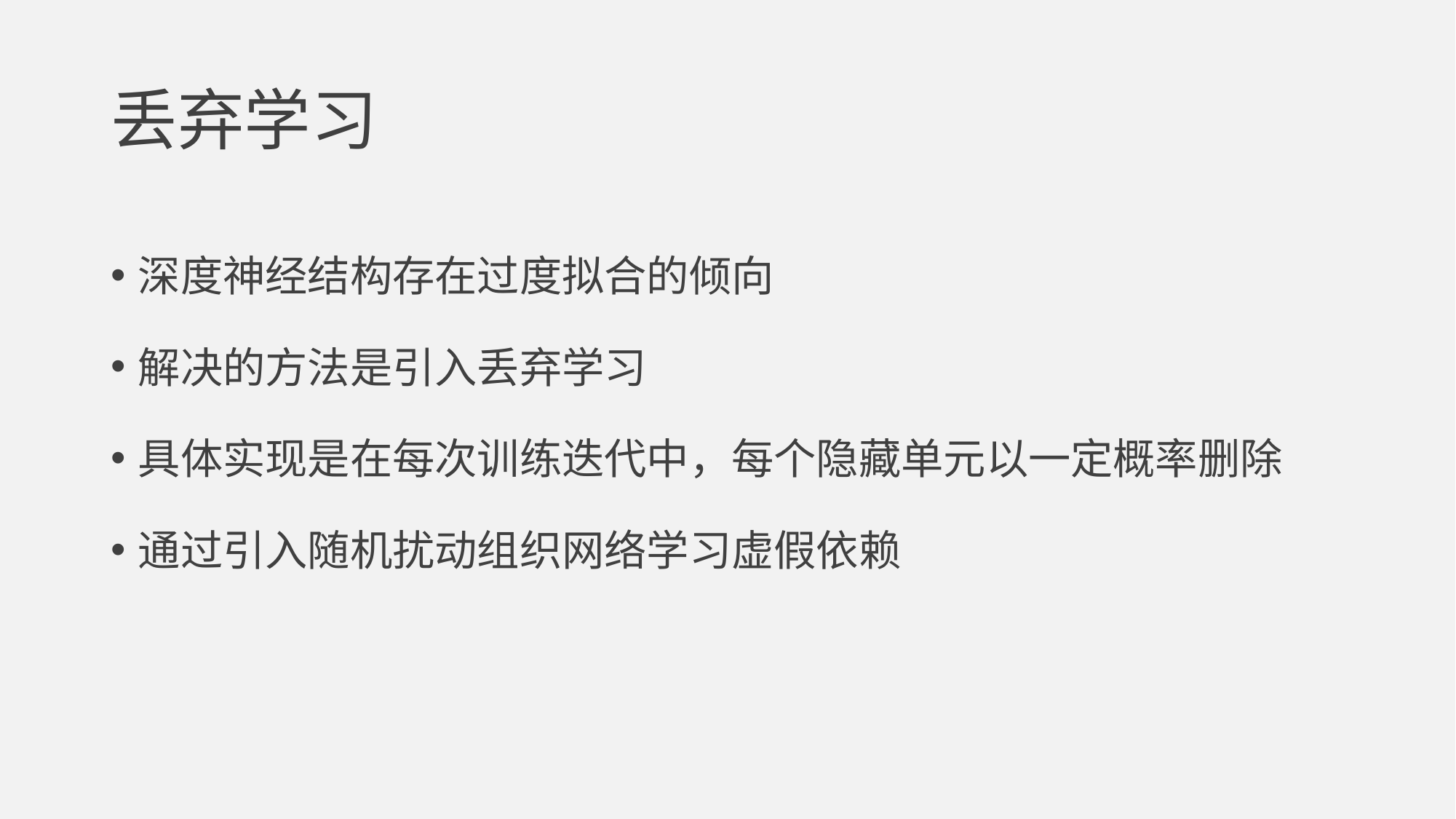

# 丢弃学习
深度神经结构存在过度拟合的倾向
解决的方法是引入丢弃学习
具体实现是在每次训练迭代中，每个隐藏单元以一定概率删除
通过引入随机扰动组织网络学习虚假依赖